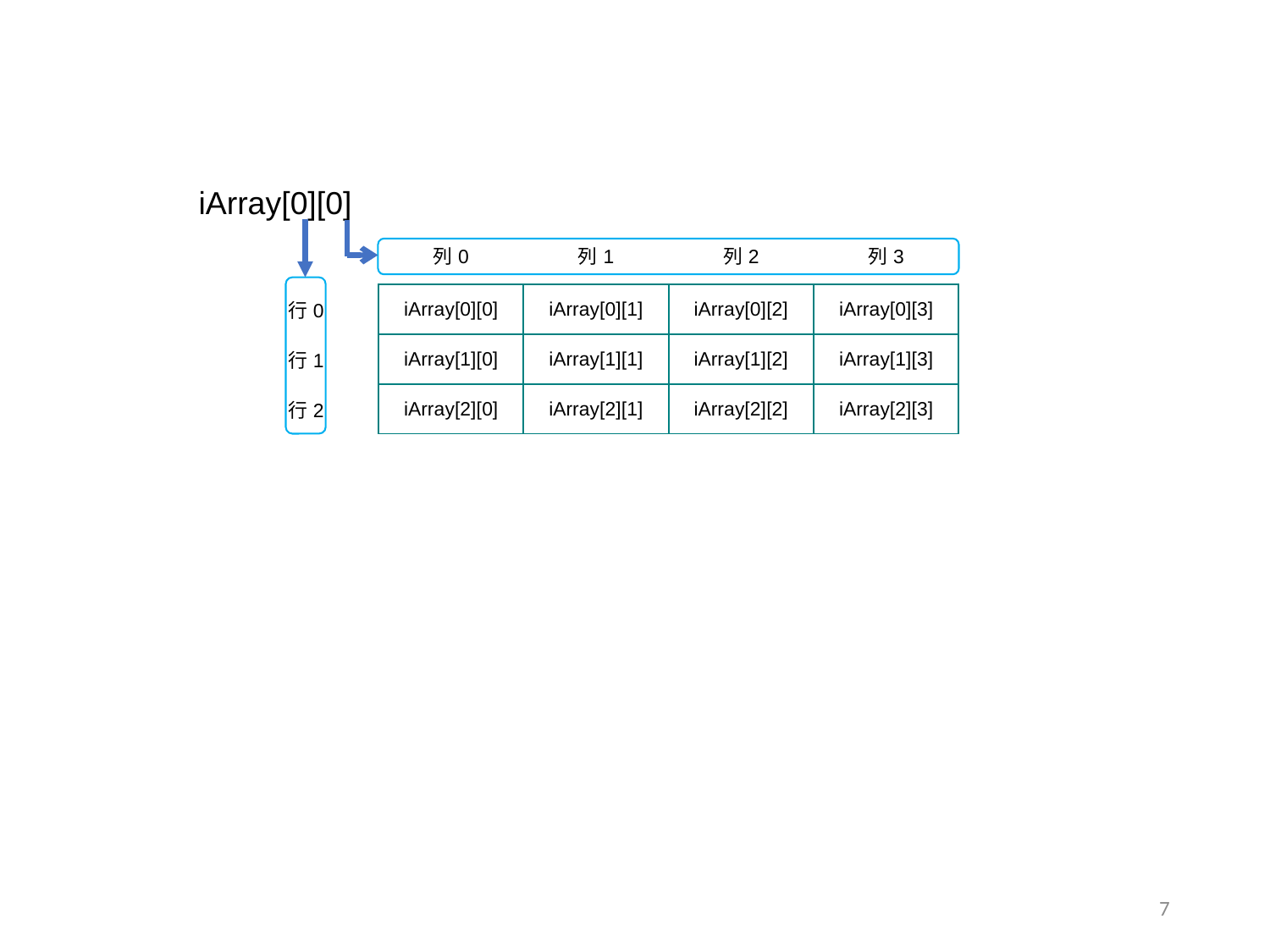

#
iArray[0][0]
|  | 列0 | 列1 | 列2 | 列3 |
| --- | --- | --- | --- | --- |
| 行0 | iArray[0][0] | iArray[0][1] | iArray[0][2] | iArray[0][3] |
| 行1 | iArray[1][0] | iArray[1][1] | iArray[1][2] | iArray[1][3] |
| 行2 | iArray[2][0] | iArray[2][1] | iArray[2][2] | iArray[2][3] |

7